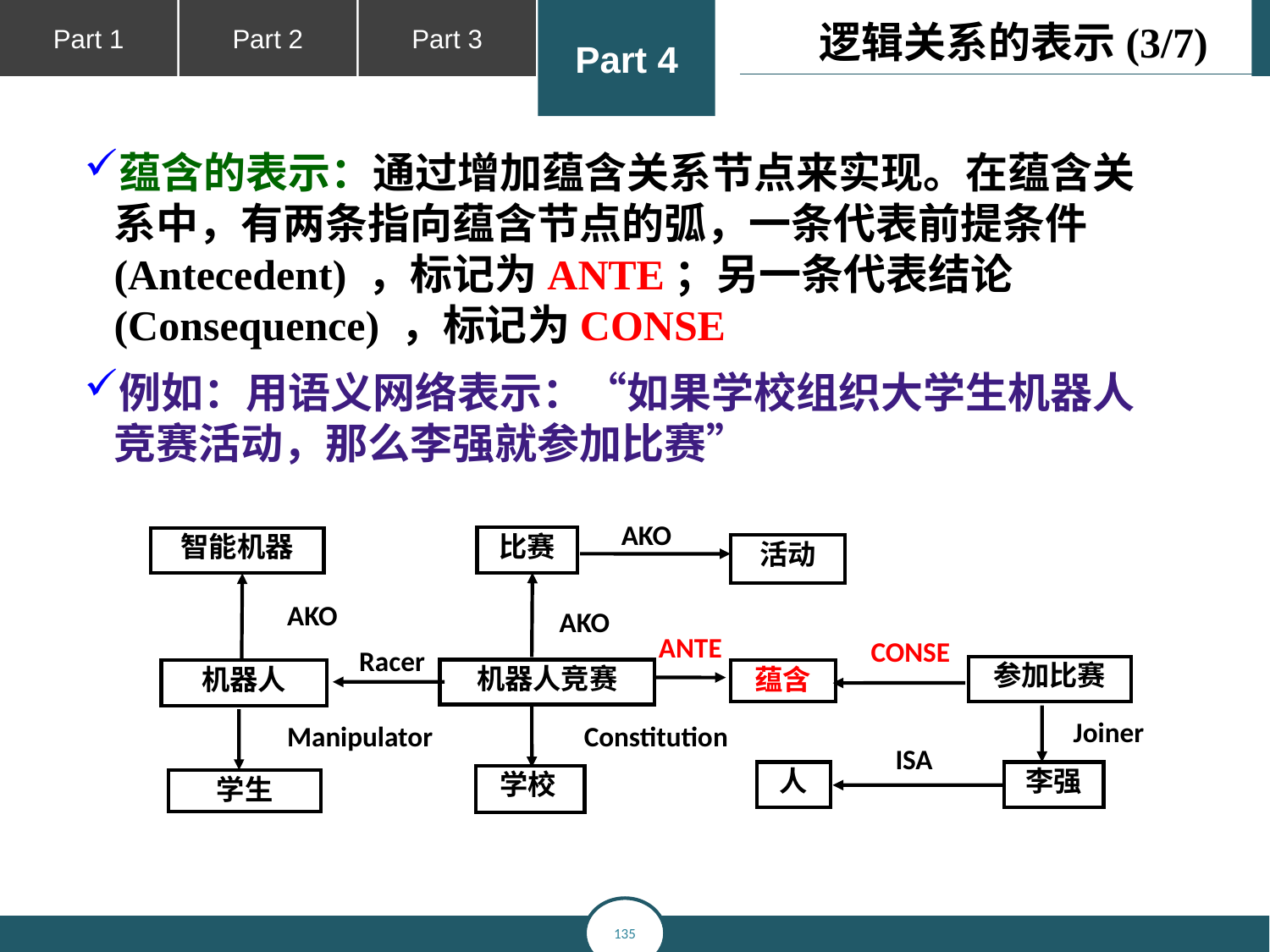

逻辑关系的表示(3/7)
蕴含的表示：通过增加蕴含关系节点来实现。在蕴含关系中，有两条指向蕴含节点的弧，一条代表前提条件(Antecedent) ，标记为ANTE；另一条代表结论(Consequence) ，标记为CONSE
例如：用语义网络表示：“如果学校组织大学生机器人竞赛活动，那么李强就参加比赛”
AKO
比赛
智能机器
活动

AKO
AKO
ANTE
CONSE
Racer
参加比赛
机器人竞赛
机器人
蕴含

Joiner
Manipulator
Constitution
ISA
人
李强
学校
学生